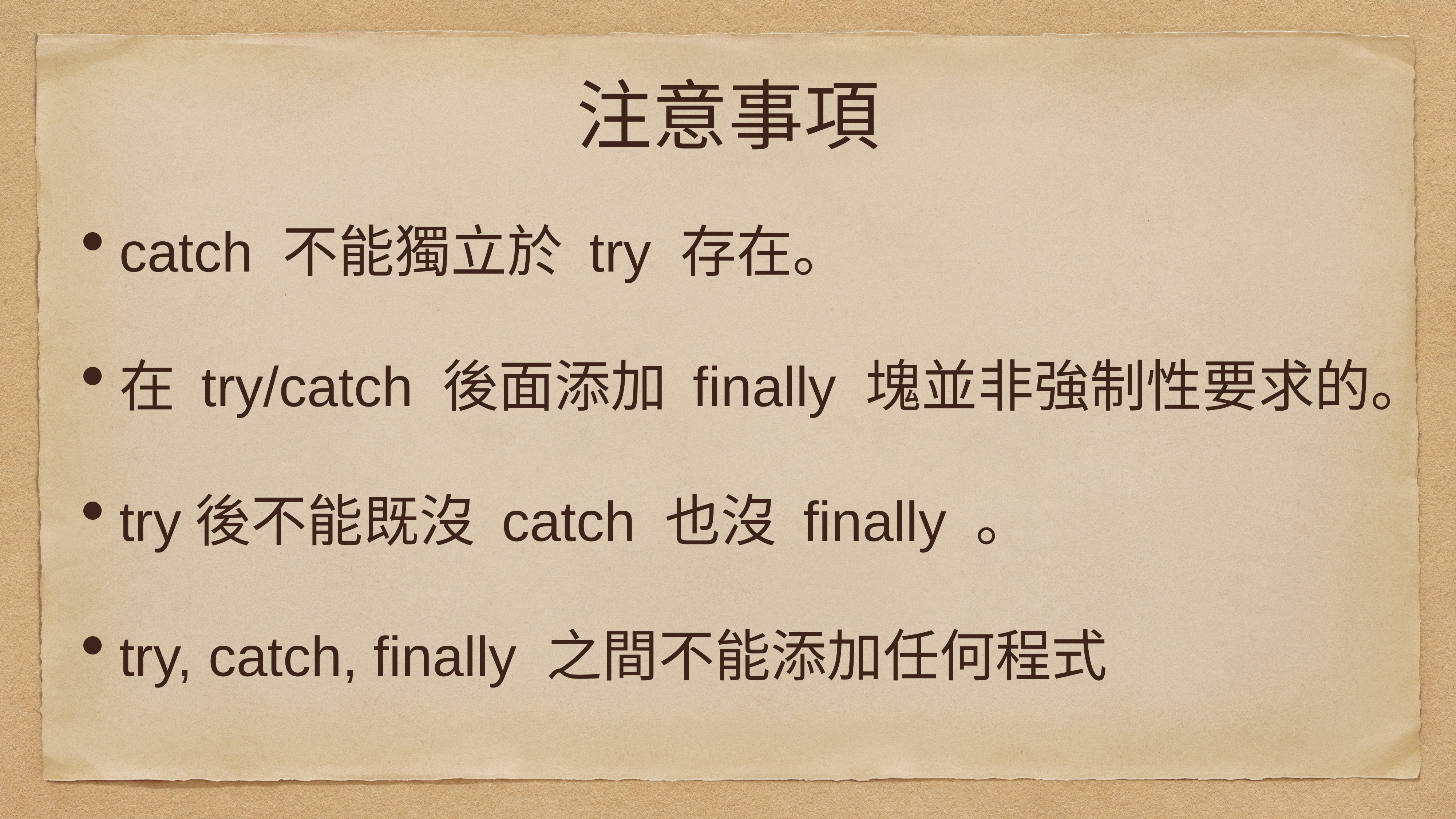

注意事項
catch 不能獨立於 try 存在。

在 try/catch 後面添加 finally 塊並非強制性要求的。

try後不能既沒 catch 也沒 finally 。

try, catch, finally 之間不能添加任何程式